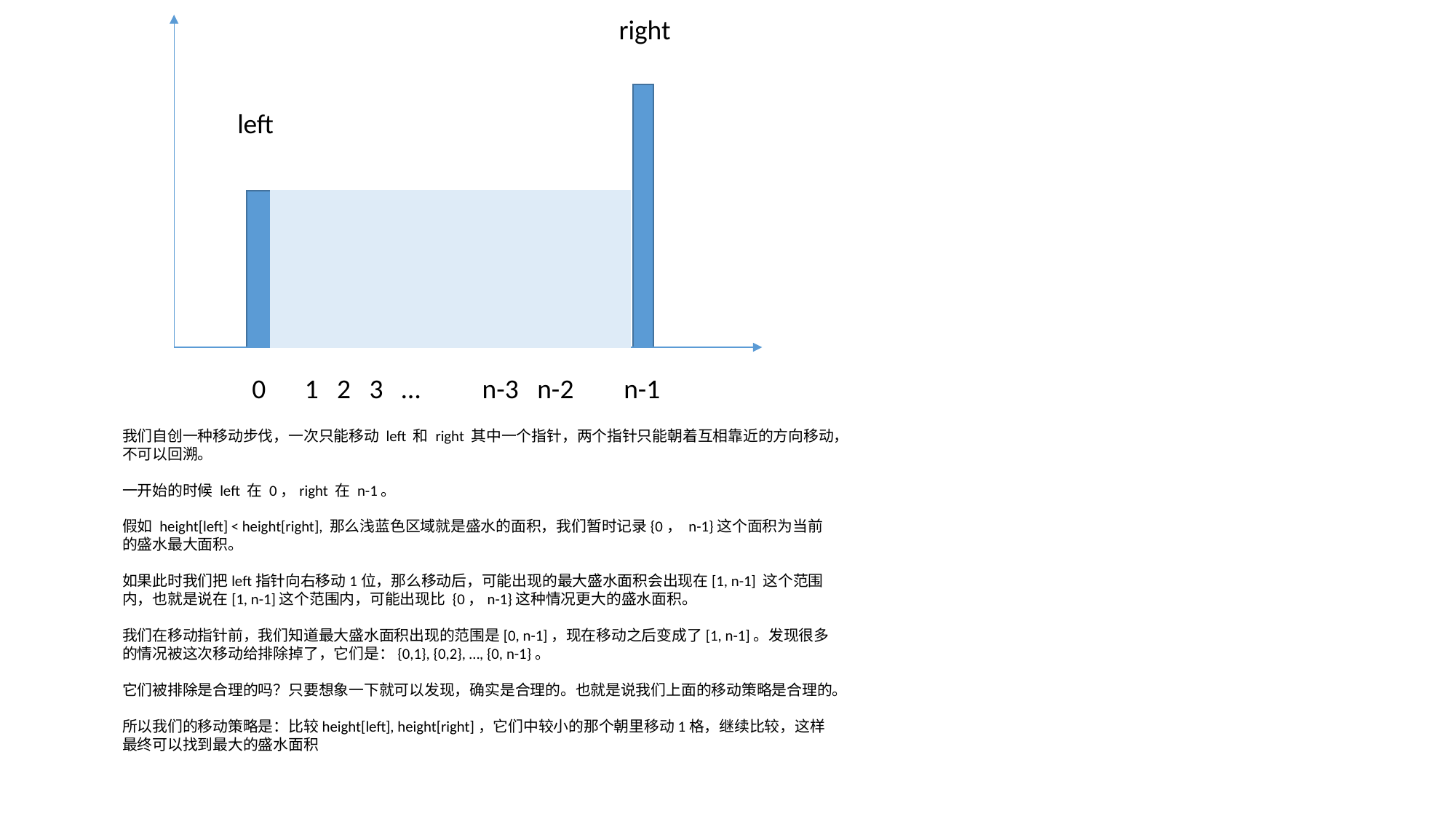

right

left

0
1   2   3   …          n-3   n-2
n-1
我们自创一种移动步伐，一次只能移动 left 和 right 其中一个指针，两个指针只能朝着互相靠近的方向移动，不可以回溯。

一开始的时候 left 在 0，right 在 n-1。

假如 height[left] < height[right], 那么浅蓝色区域就是盛水的面积，我们暂时记录{0， n-1}这个面积为当前的盛水最大面积。

如果此时我们把left指针向右移动1位，那么移动后，可能出现的最大盛水面积会出现在[1, n-1] 这个范围内，也就是说在[1, n-1]这个范围内，可能出现比 {0，n-1}这种情况更大的盛水面积。

我们在移动指针前，我们知道最大盛水面积出现的范围是[0, n-1]，现在移动之后变成了[1, n-1]。发现很多的情况被这次移动给排除掉了，它们是：{0,1}, {0,2}, …, {0, n-1}。

它们被排除是合理的吗？只要想象一下就可以发现，确实是合理的。也就是说我们上面的移动策略是合理的。

所以我们的移动策略是：比较height[left], height[right]，它们中较小的那个朝里移动1格，继续比较，这样最终可以找到最大的盛水面积